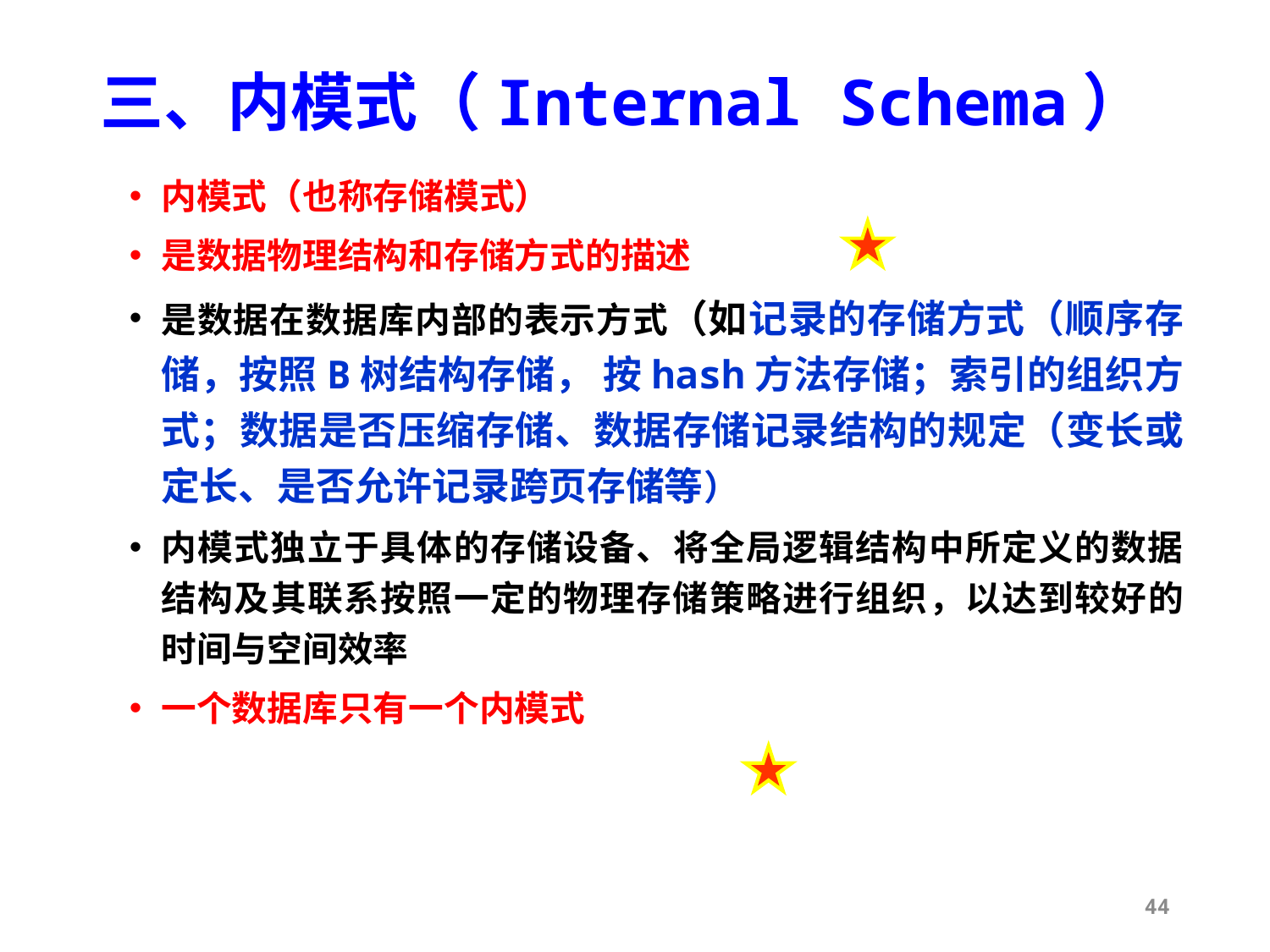

# 三、内模式（Internal Schema）
内模式（也称存储模式）
是数据物理结构和存储方式的描述
是数据在数据库内部的表示方式（如记录的存储方式（顺序存储，按照B树结构存储， 按hash方法存储；索引的组织方式；数据是否压缩存储、数据存储记录结构的规定（变长或定长、是否允许记录跨页存储等）
内模式独立于具体的存储设备、将全局逻辑结构中所定义的数据结构及其联系按照一定的物理存储策略进行组织，以达到较好的时间与空间效率
一个数据库只有一个内模式

44